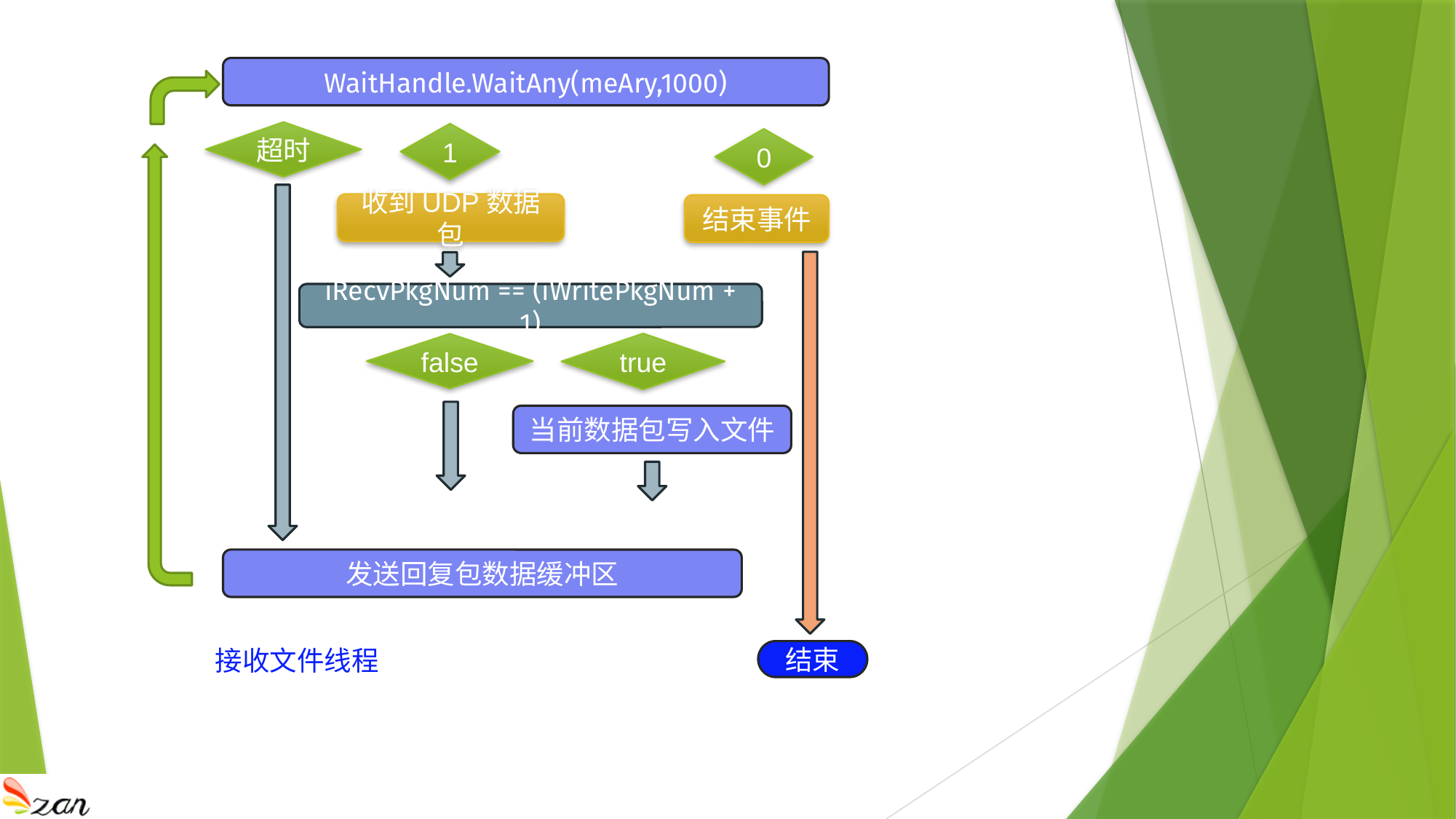

WaitHandle.WaitAny(meAry,1000)

超时
1
0

收到UDP数据包
结束事件

iRecvPkgNum == (iWritePkgNum + 1)
true
false

当前数据包写入文件

发送回复包数据缓冲区
接收文件线程
结束